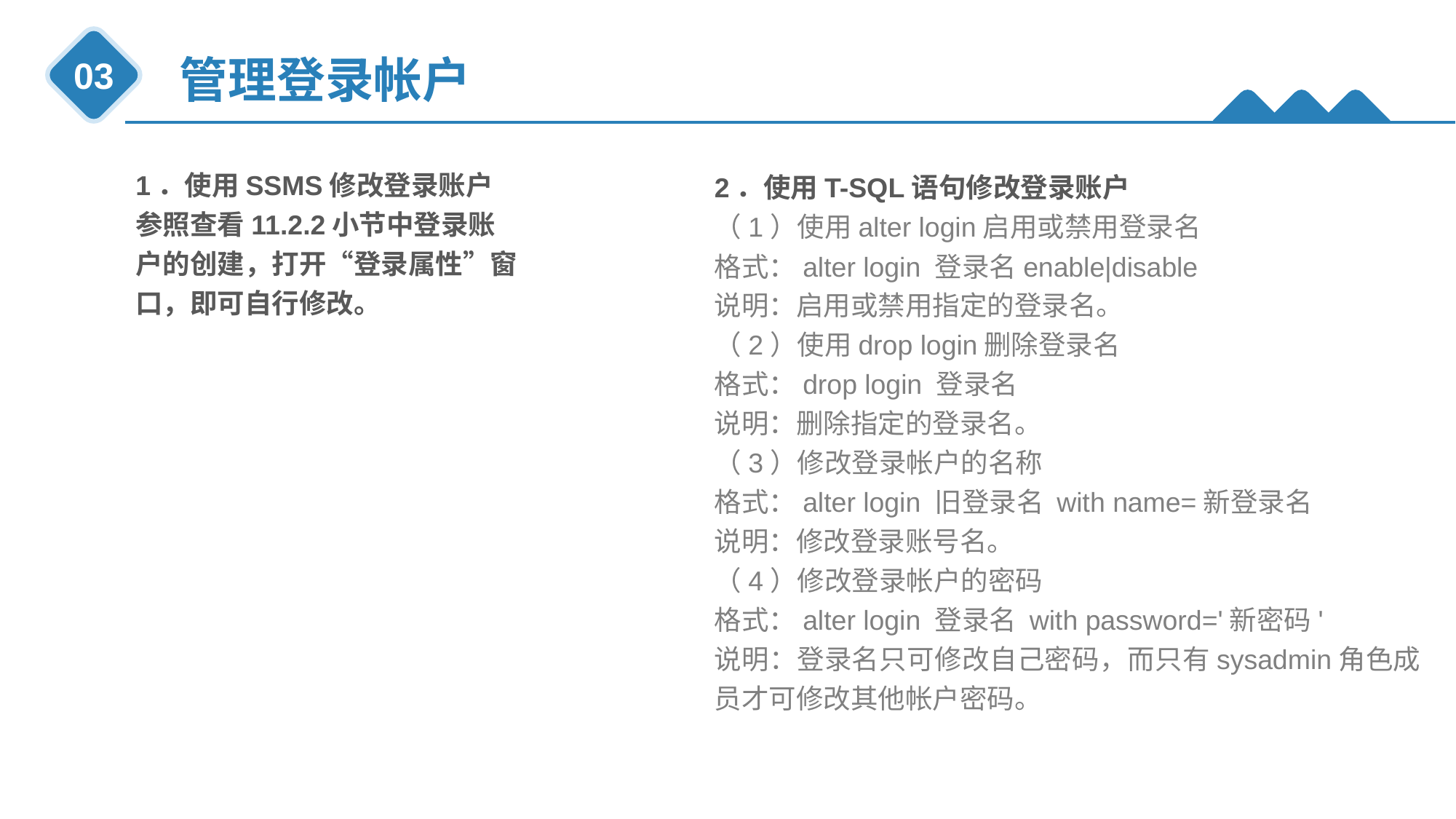

管理登录帐户
03

1．使用SSMS修改登录账户
参照查看11.2.2小节中登录账户的创建，打开“登录属性”窗口，即可自行修改。
2．使用T-SQL语句修改登录账户
（1）使用alter login启用或禁用登录名
格式：alter login 登录名enable|disable
说明：启用或禁用指定的登录名。
（2）使用drop login删除登录名
格式：drop login 登录名
说明：删除指定的登录名。
（3）修改登录帐户的名称
格式：alter login 旧登录名 with name=新登录名
说明：修改登录账号名。
（4）修改登录帐户的密码
格式：alter login 登录名 with password='新密码'
说明：登录名只可修改自己密码，而只有sysadmin角色成员才可修改其他帐户密码。